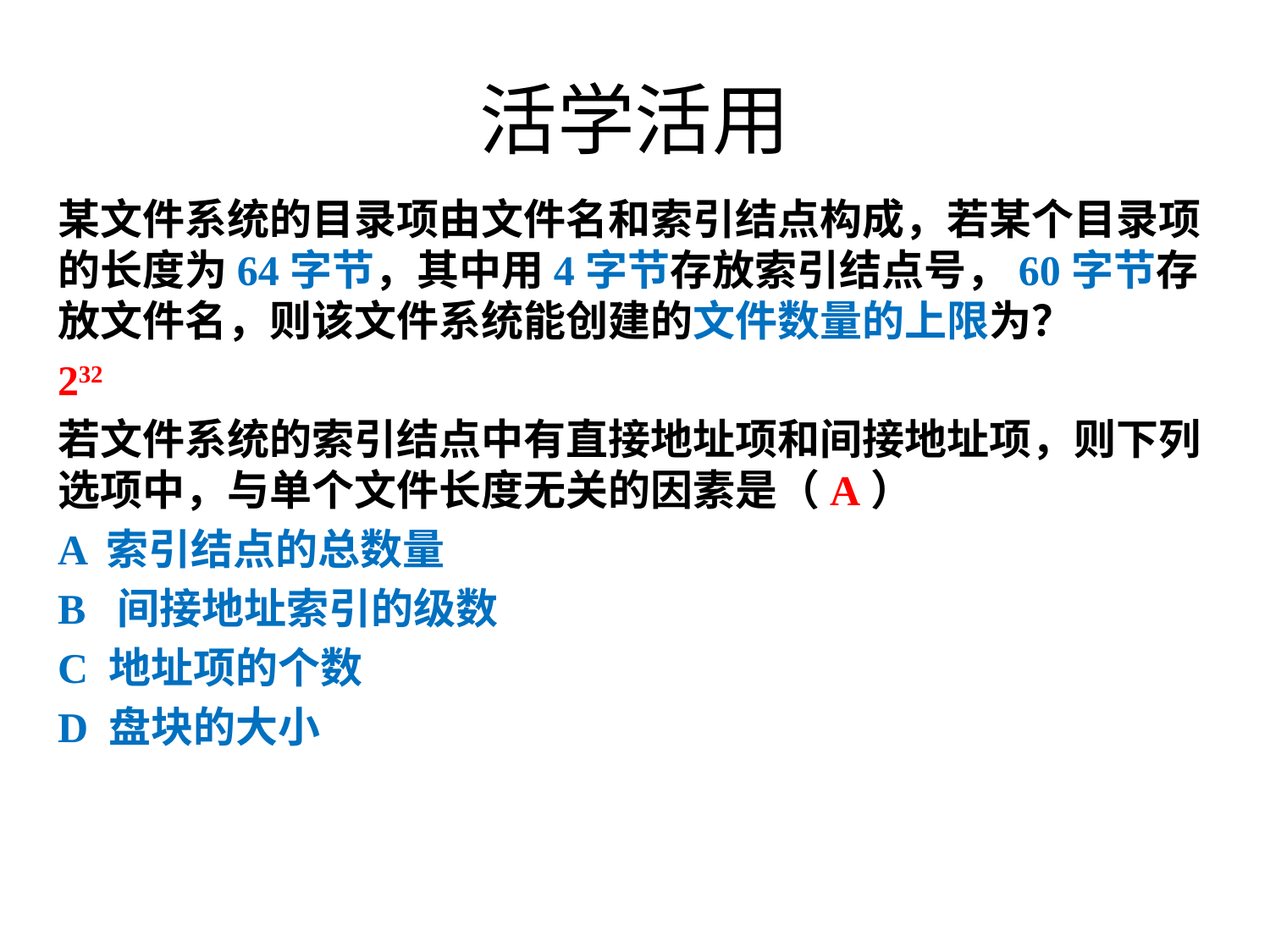

# 活学活用
某文件系统的目录项由文件名和索引结点构成，若某个目录项的长度为64字节，其中用4字节存放索引结点号，60字节存放文件名，则该文件系统能创建的文件数量的上限为？
232
若文件系统的索引结点中有直接地址项和间接地址项，则下列选项中，与单个文件长度无关的因素是（A）
A 索引结点的总数量
B  间接地址索引的级数
C 地址项的个数
D 盘块的大小